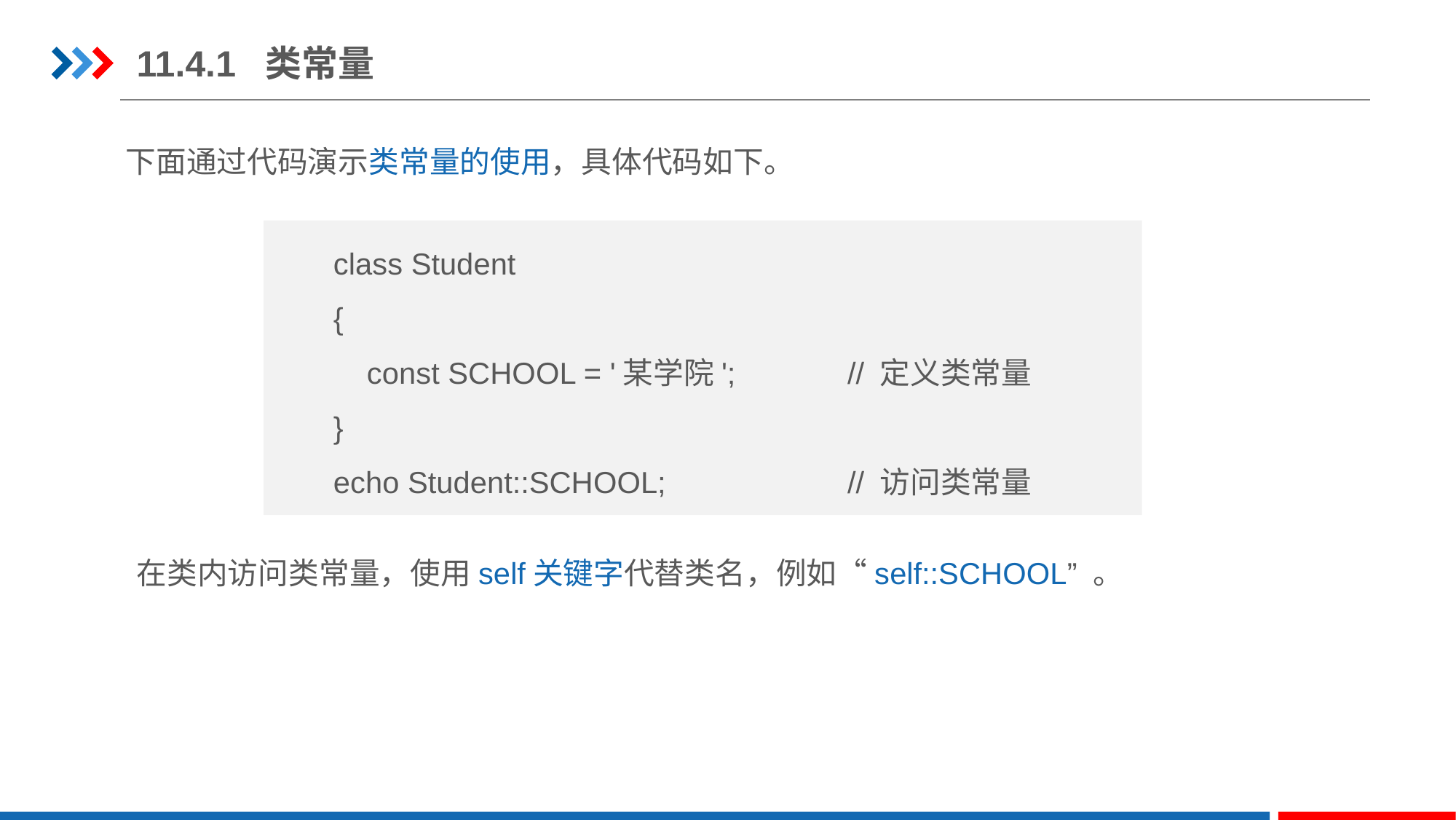

11.4.1  类常量
下面通过代码演示类常量的使用，具体代码如下。

class Student
{
    const SCHOOL = '某学院';		// 定义类常量
}
echo Student::SCHOOL;   		// 访问类常量
在类内访问类常量，使用self关键字代替类名，例如“self::SCHOOL” 。